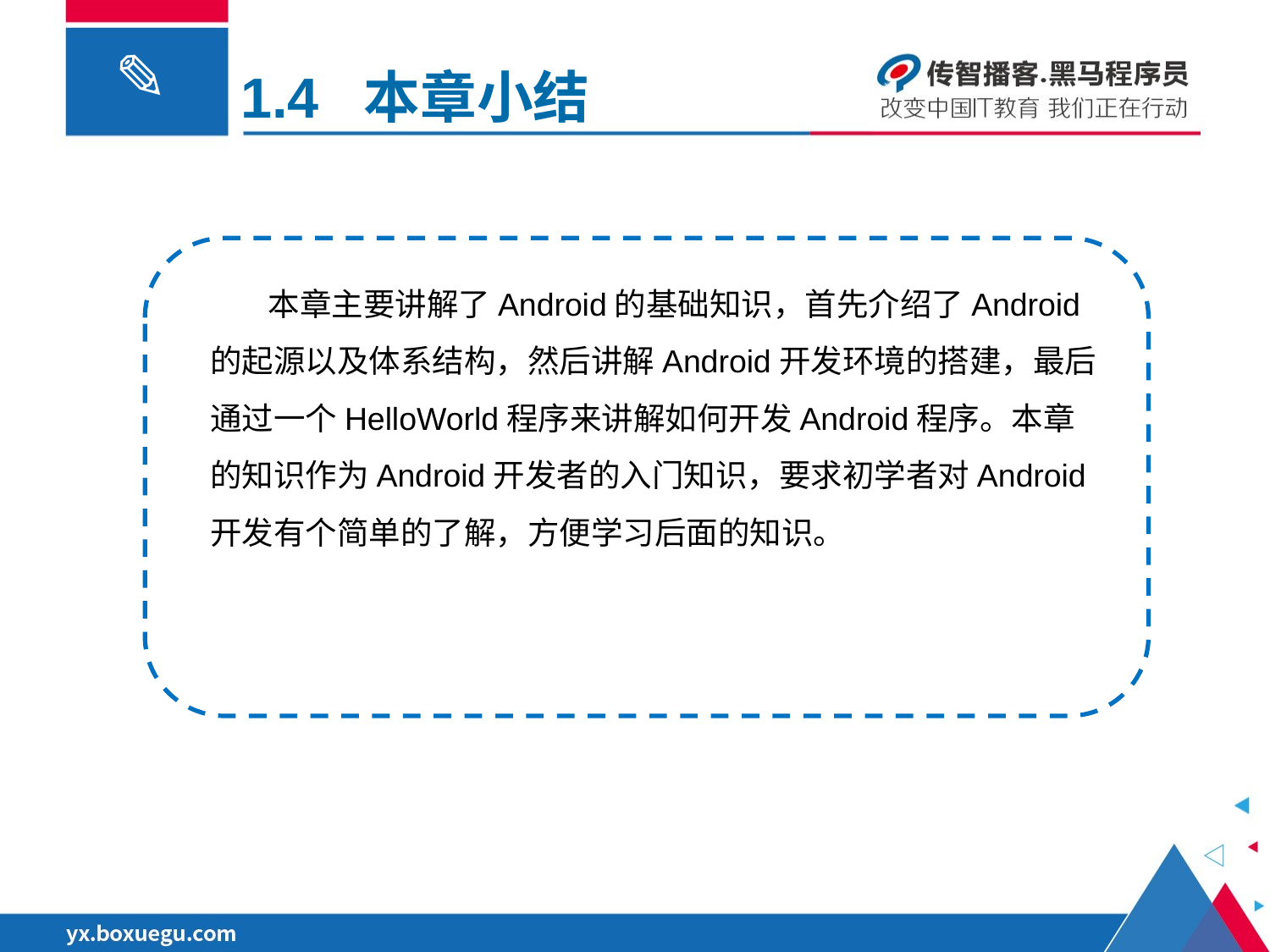

1.4  本章小结

       本章主要讲解了Android的基础知识，首先介绍了Android的起源以及体系结构，然后讲解Android开发环境的搭建，最后通过一个HelloWorld程序来讲解如何开发Android程序。本章的知识作为Android开发者的入门知识，要求初学者对Android开发有个简单的了解，方便学习后面的知识。